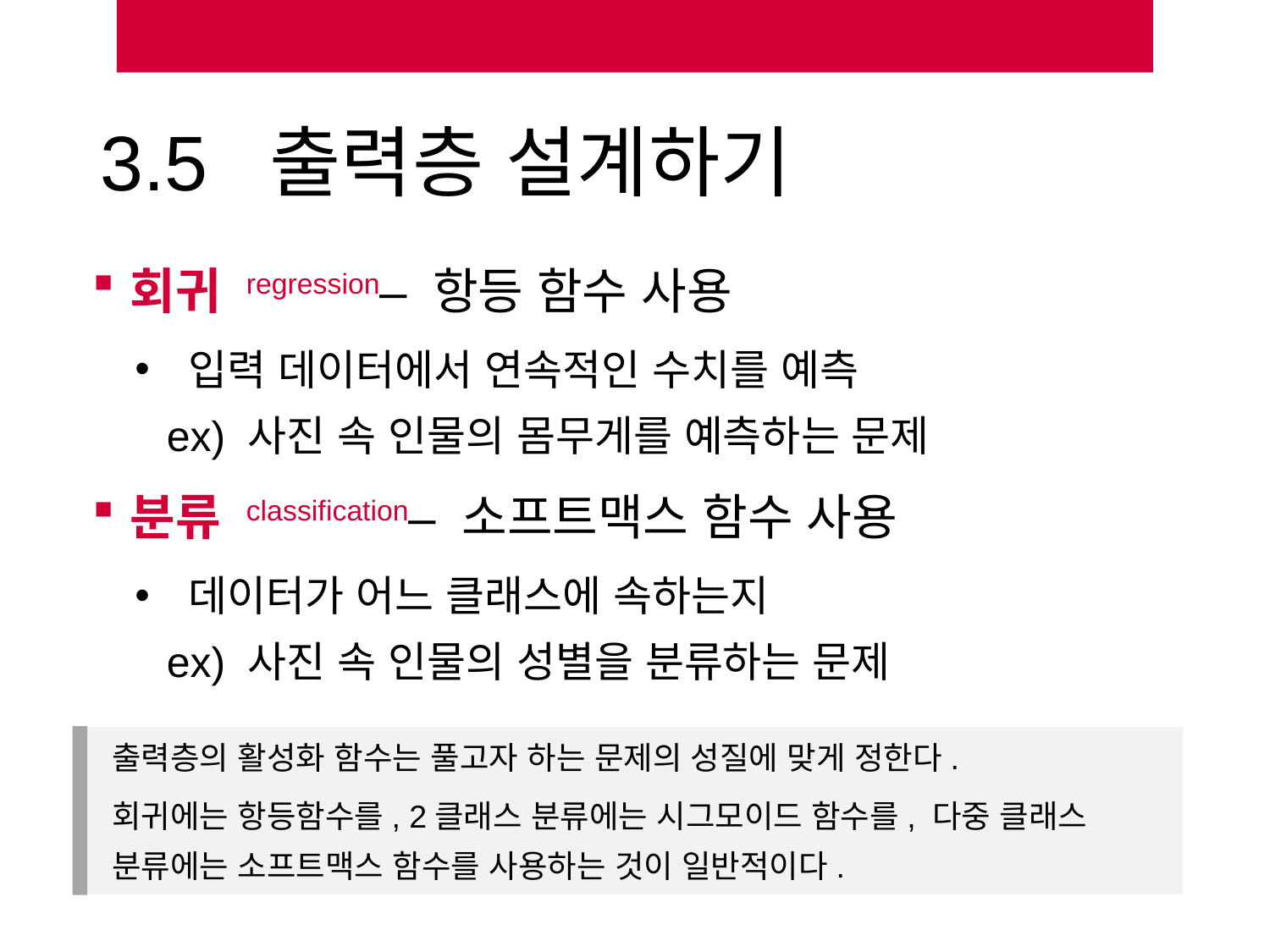

# 3.5  출력층 설계하기
회귀 regression– 항등 함수 사용
 입력 데이터에서 연속적인 수치를 예측
ex) 사진 속 인물의 몸무게를 예측하는 문제
분류 classification– 소프트맥스 함수 사용
 데이터가 어느 클래스에 속하는지
ex) 사진 속 인물의 성별을 분류하는 문제

출력층의 활성화 함수는 풀고자 하는 문제의 성질에 맞게 정한다.
회귀에는 항등함수를, 2클래스 분류에는 시그모이드 함수를, 다중 클래스 분류에는 소프트맥스 함수를 사용하는 것이 일반적이다.